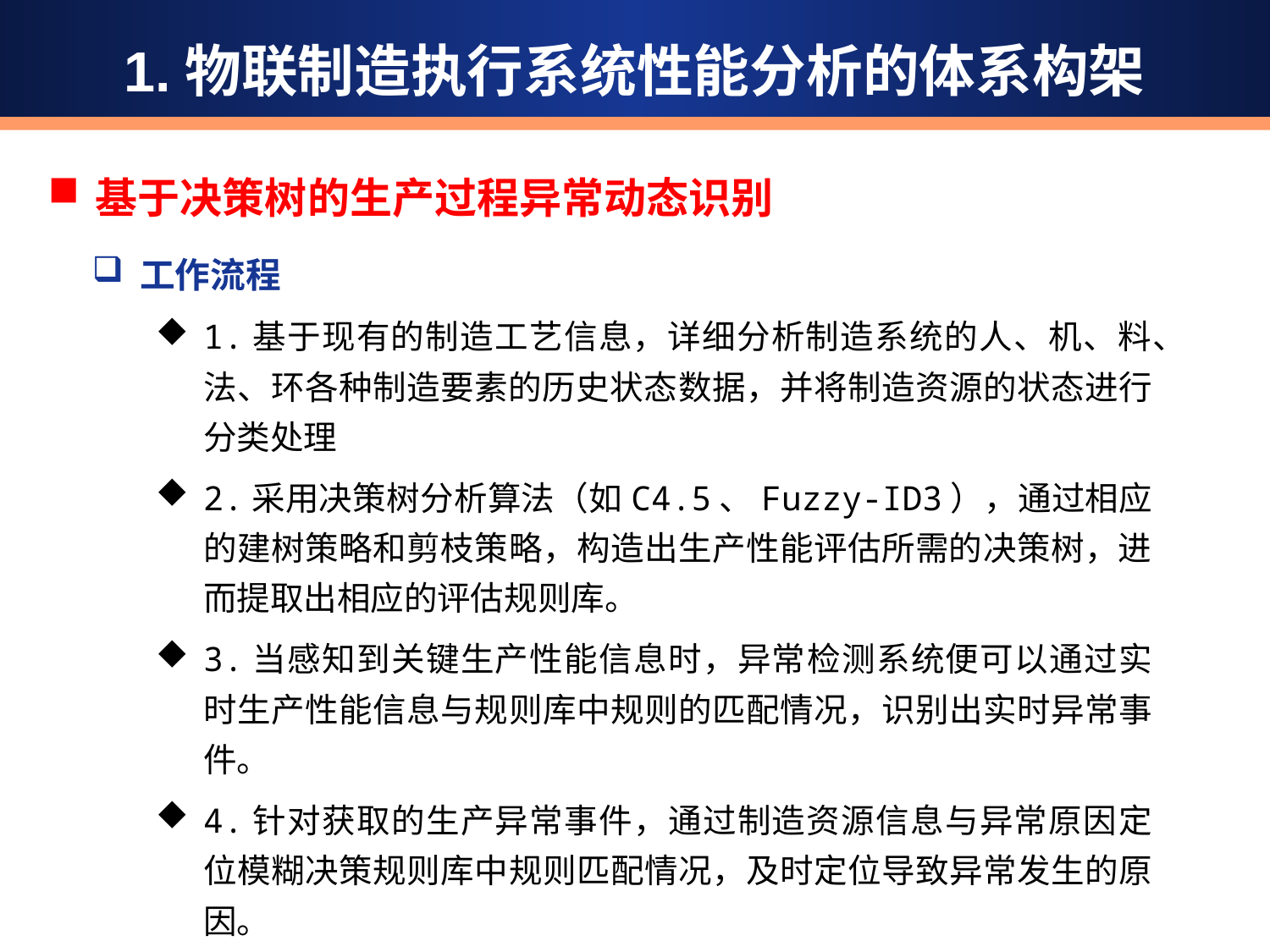

1.物联制造执行系统性能分析的体系构架
基于决策树的生产过程异常动态识别
工作流程
1.基于现有的制造工艺信息，详细分析制造系统的人、机、料、法、环各种制造要素的历史状态数据，并将制造资源的状态进行分类处理
2.采用决策树分析算法（如C4.5、Fuzzy-ID3），通过相应的建树策略和剪枝策略，构造出生产性能评估所需的决策树，进而提取出相应的评估规则库。
3.当感知到关键生产性能信息时，异常检测系统便可以通过实时生产性能信息与规则库中规则的匹配情况，识别出实时异常事件。
4.针对获取的生产异常事件，通过制造资源信息与异常原因定位模糊决策规则库中规则匹配情况，及时定位导致异常发生的原因。